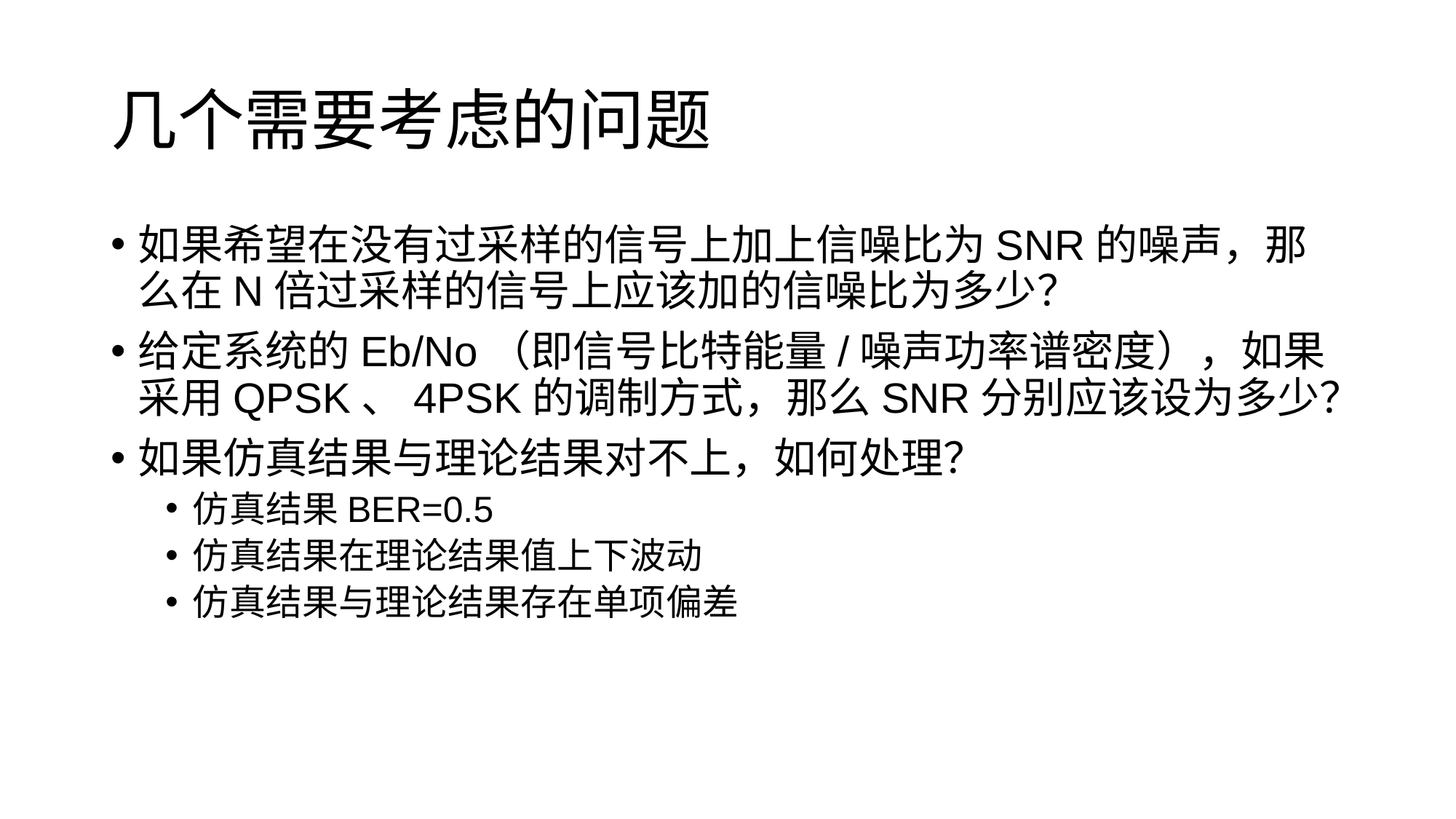

# 几个需要考虑的问题
如果希望在没有过采样的信号上加上信噪比为SNR的噪声，那么在N倍过采样的信号上应该加的信噪比为多少？
给定系统的Eb/No（即信号比特能量/噪声功率谱密度），如果采用QPSK、4PSK的调制方式，那么SNR分别应该设为多少？
如果仿真结果与理论结果对不上，如何处理？
仿真结果BER=0.5
仿真结果在理论结果值上下波动
仿真结果与理论结果存在单项偏差